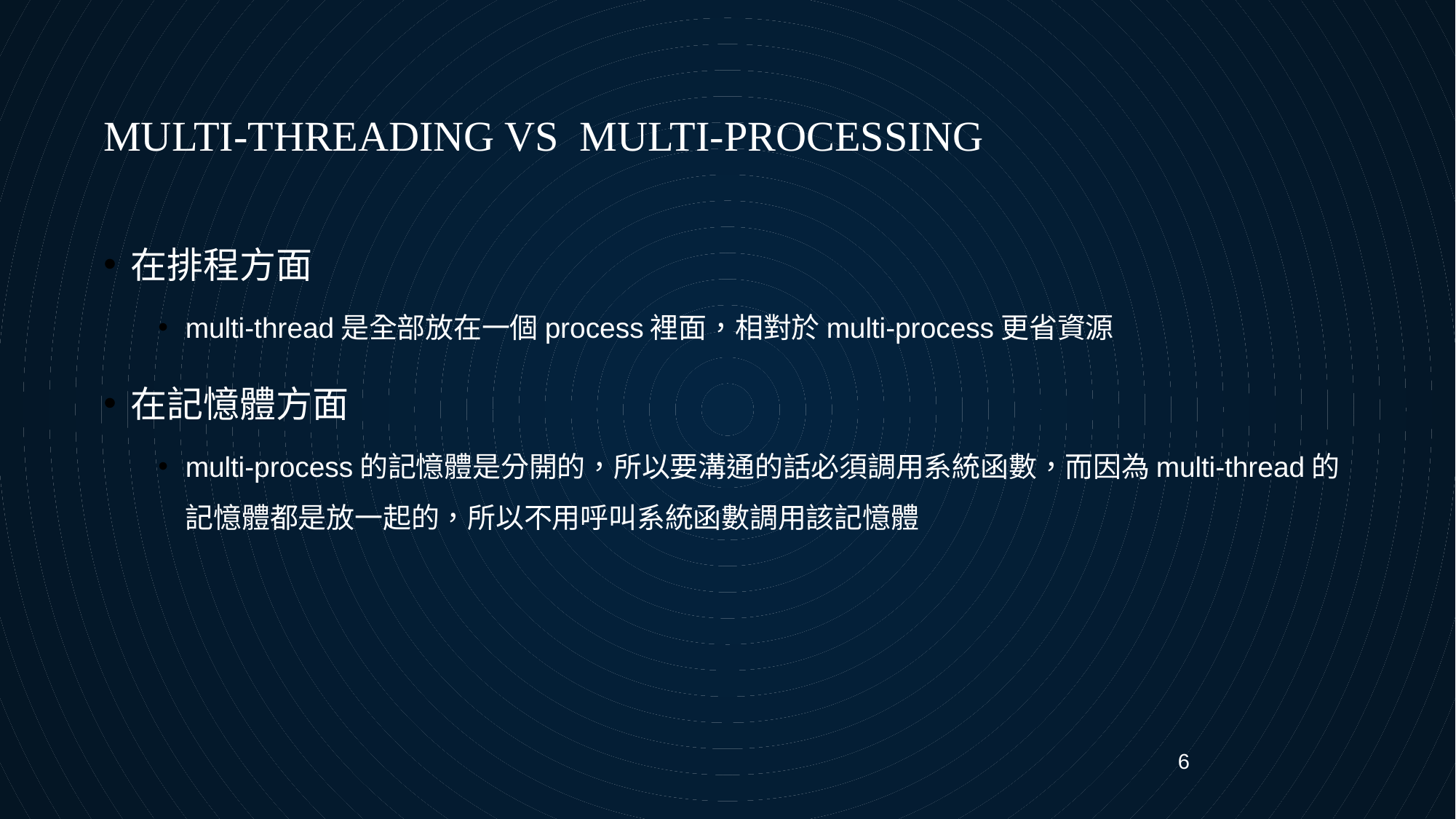

MULTI-THREADING VS  MULTI-PROCESSING
在排程方面
multi-thread是全部放在一個process裡面，相對於multi-process更省資源
在記憶體方面
multi-process的記憶體是分開的，所以要溝通的話必須調用系統函數，而因為multi-thread的記憶體都是放一起的，所以不用呼叫系統函數調用該記憶體
6